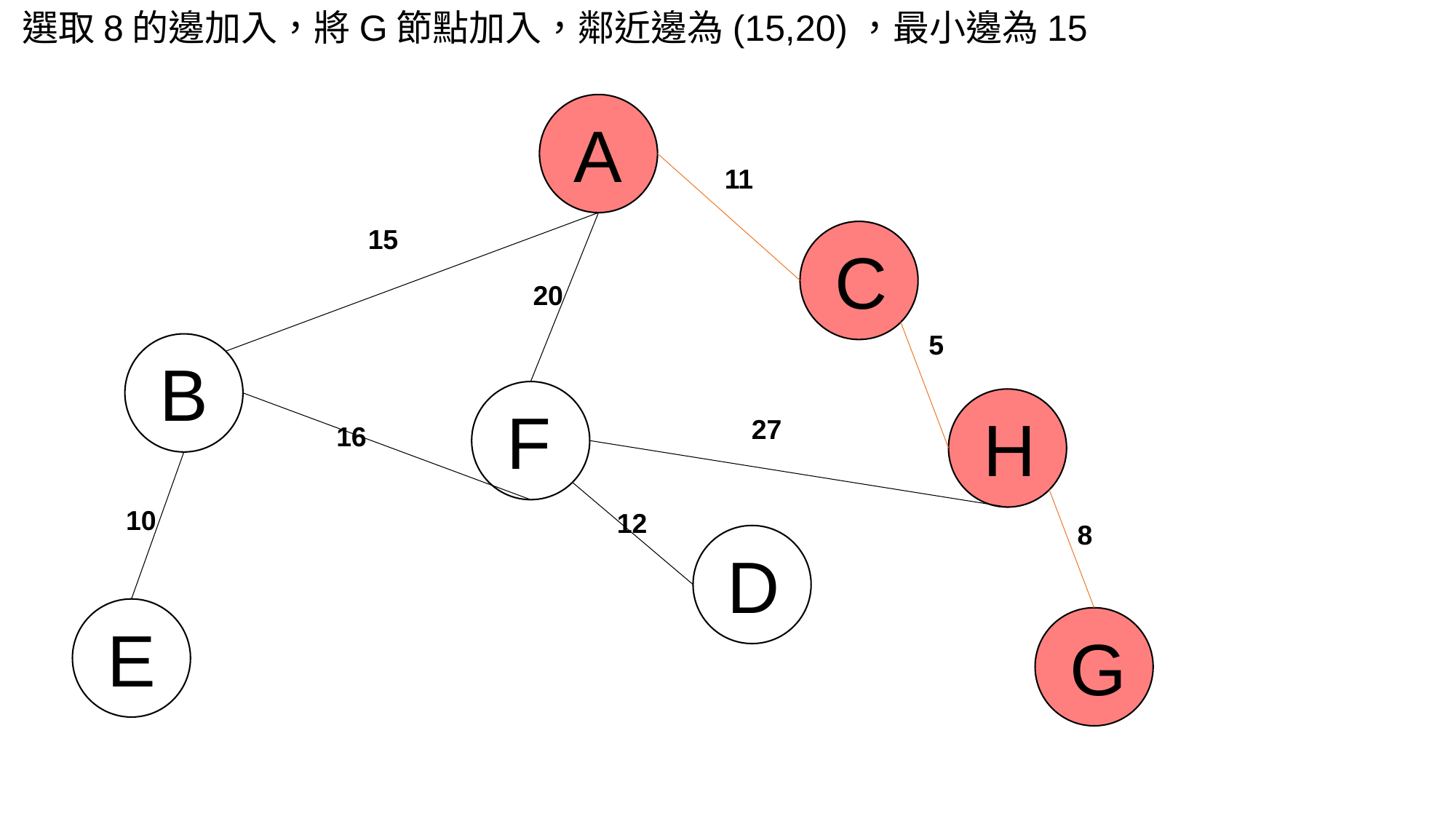

選取8的邊加入，將G節點加入，鄰近邊為(15,20)，最小邊為15

A
11
15

C
20
5

B

F

H
27
16
10
12
8

D

E

G